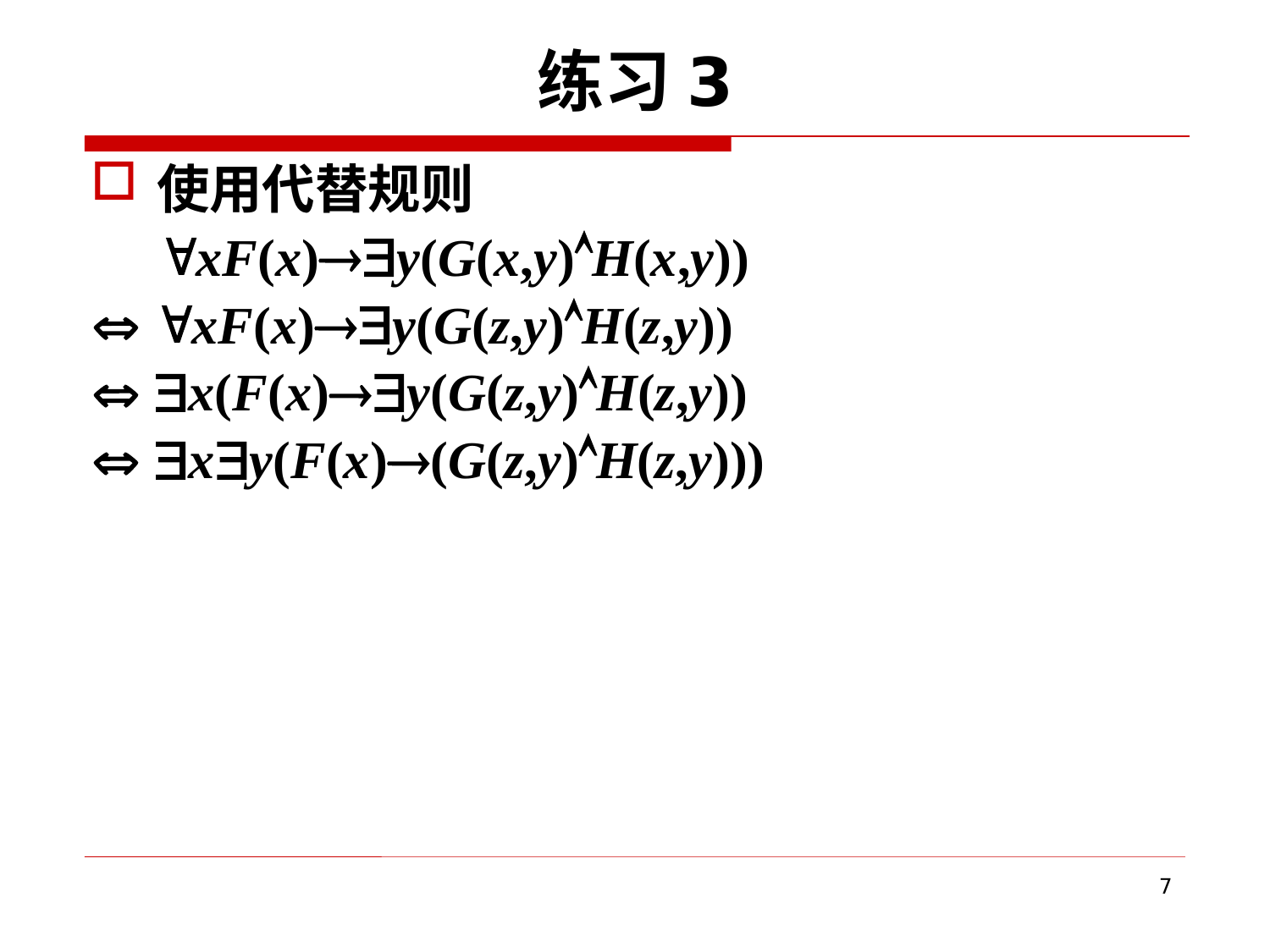

# 练习3
使用代替规则
     ∀xF(x)→∃y(G(x,y)∧H(x,y))
⇔ ∀xF(x)→∃y(G(z,y)∧H(z,y))
⇔ ∃x(F(x)→∃y(G(z,y)∧H(z,y))
⇔ ∃x∃y(F(x)→(G(z,y)∧H(z,y)))

7